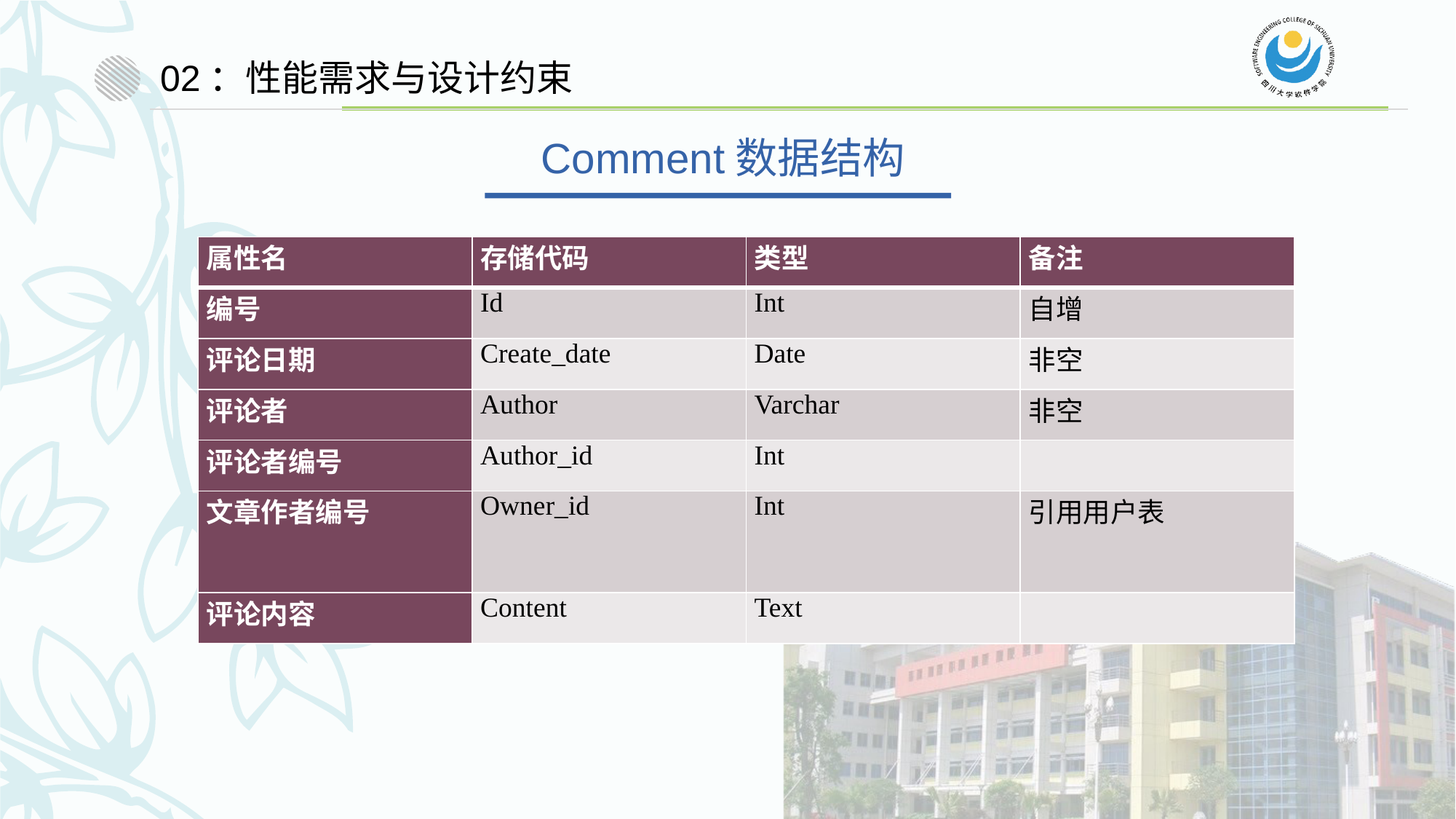

02：性能需求与设计约束

Comment数据结构

| 属性名 | 存储代码 | 类型 | 备注 |
| --- | --- | --- | --- |
| 编号 | Id | Int | 自增 |
| 评论日期 | Create\_date | Date | 非空 |
| 评论者 | Author | Varchar | 非空 |
| 评论者编号 | Author\_id | Int |  |
| 文章作者编号 | Owner\_id | Int | 引用用户表 |
| 评论内容 | Content | Text |  |